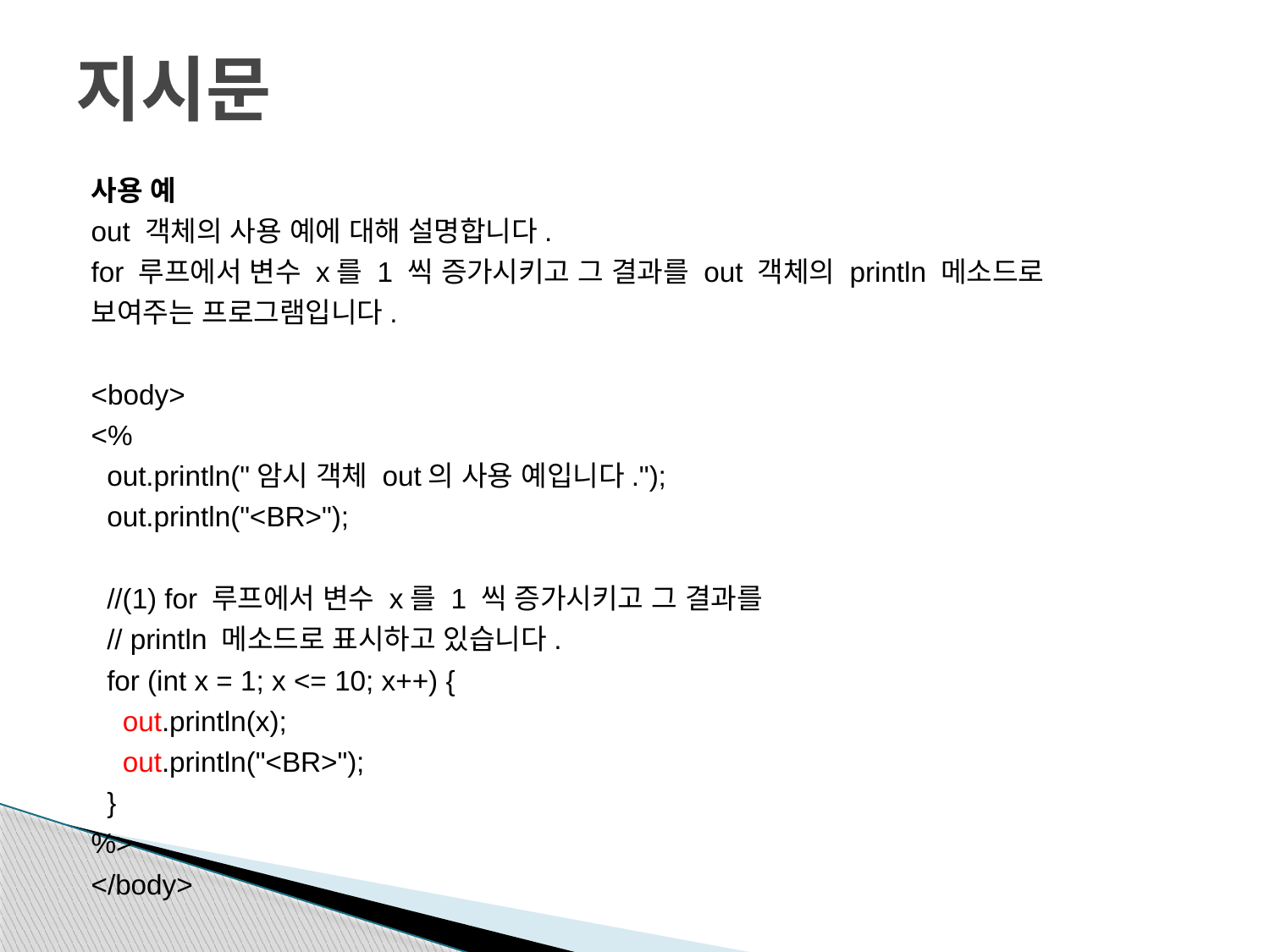

# 지시문
사용 예
out 객체의 사용 예에 대해 설명합니다.
for 루프에서 변수 x를 1 씩 증가시키고 그 결과를 out 객체의 println 메소드로
보여주는 프로그램입니다.

<body>
<%
  out.println("암시 객체 out의 사용 예입니다.");
  out.println("<BR>");

  //(1) for 루프에서 변수 x를 1 씩 증가시키고 그 결과를
  // println 메소드로 표시하고 있습니다.
  for (int x = 1; x <= 10; x++) {
    out.println(x);
    out.println("<BR>");
  }
%>
</body>